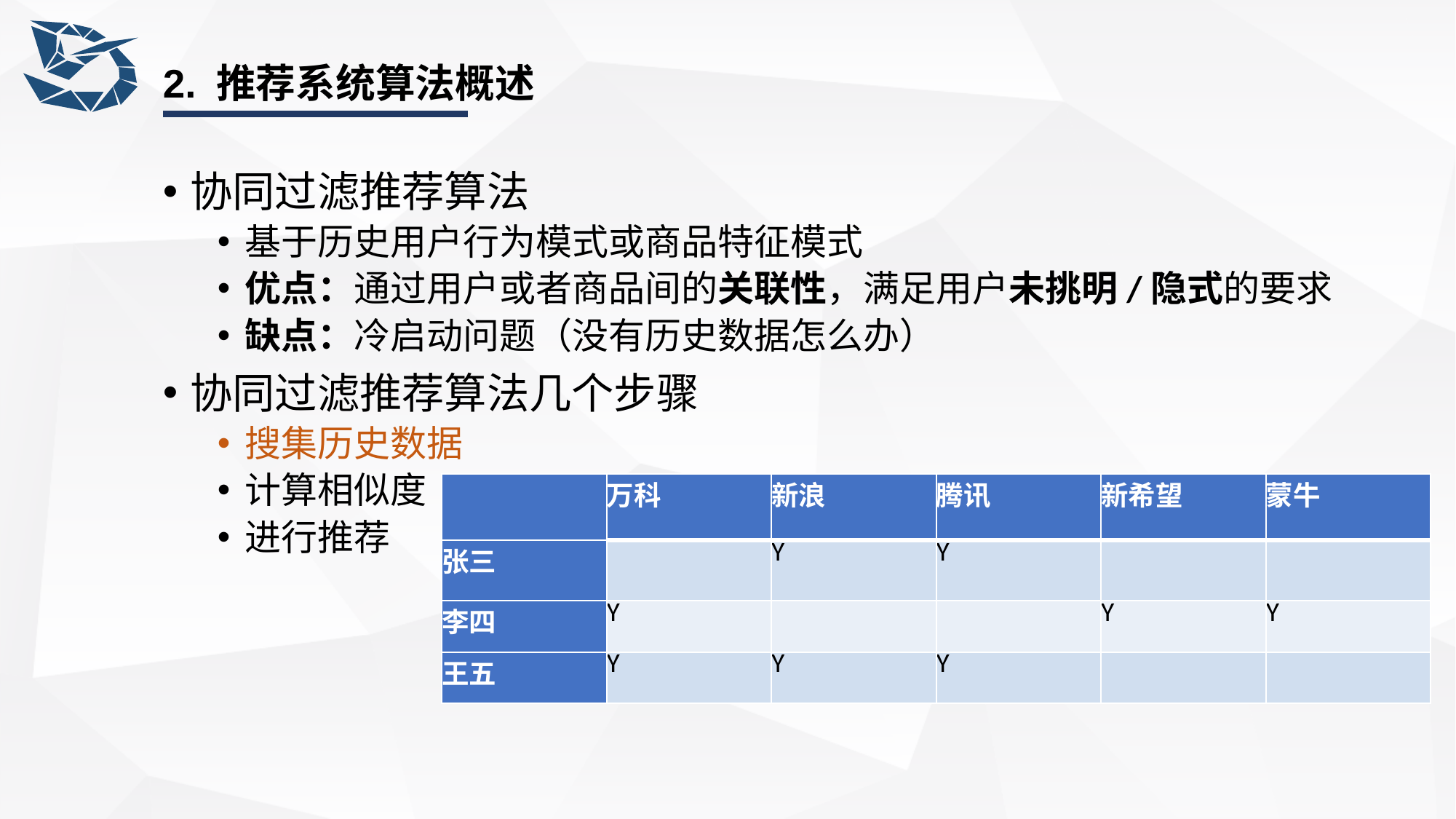

# 2. 推荐系统算法概述
协同过滤推荐算法
基于历史用户行为模式或商品特征模式
优点：通过用户或者商品间的关联性，满足用户未挑明/隐式的要求
缺点：冷启动问题（没有历史数据怎么办）
协同过滤推荐算法几个步骤
搜集历史数据
计算相似度
进行推荐
|  | 万科 | 新浪 | 腾讯 | 新希望 | 蒙牛 |
| --- | --- | --- | --- | --- | --- |
| 张三 |  | Y | Y |  |  |
| 李四 | Y |  |  | Y | Y |
| 王五 | Y | Y | Y |  |  |